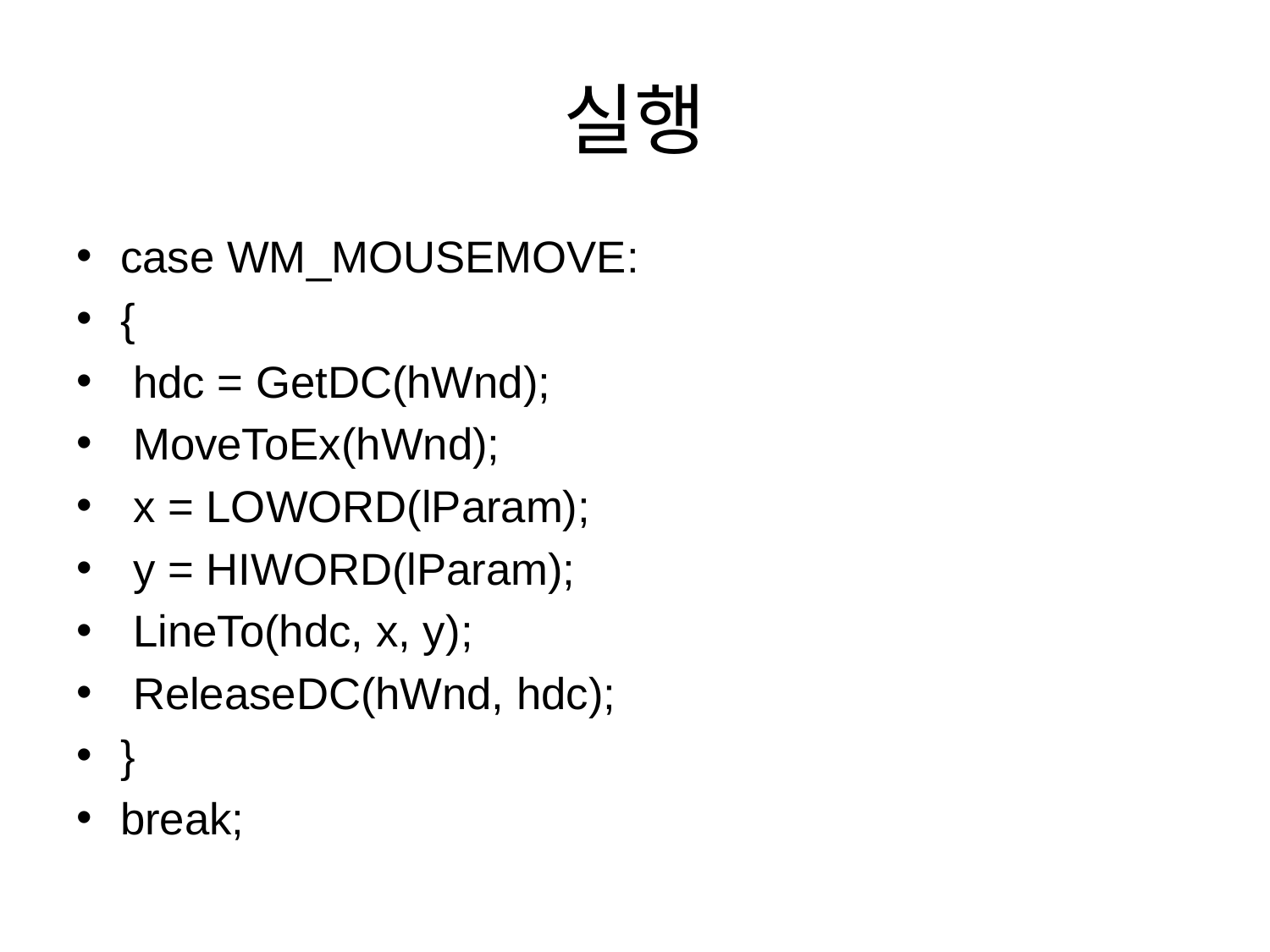

# 실행
case WM_MOUSEMOVE:
{
 hdc = GetDC(hWnd);
 MoveToEx(hWnd);
 x = LOWORD(lParam);
 y = HIWORD(lParam);
 LineTo(hdc, x, y);
 ReleaseDC(hWnd, hdc);
}
break;